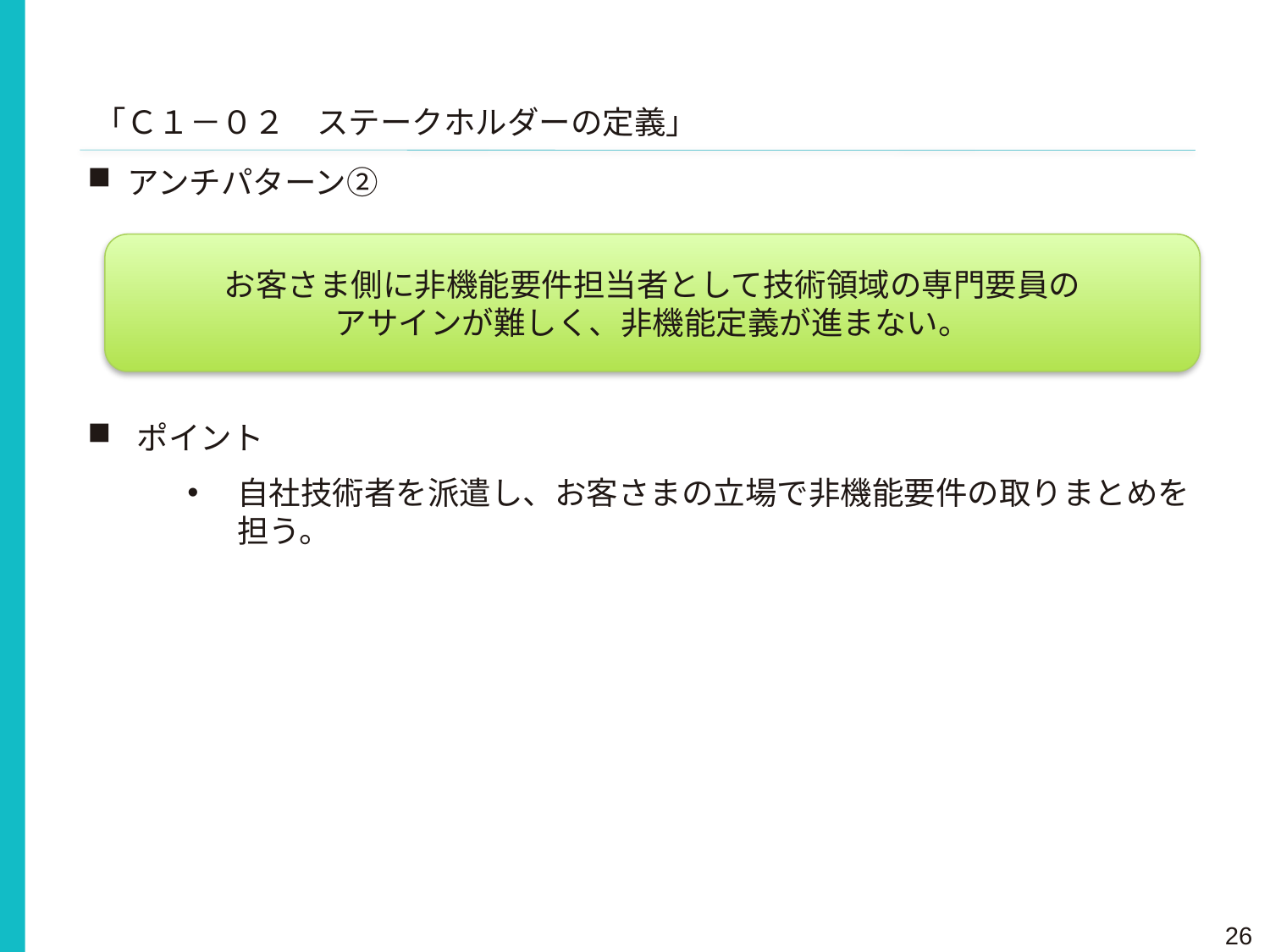

「Ｃ１－０２　ステークホルダーの定義」
アンチパターン②
お客さま側に非機能要件担当者として技術領域の専門要員の
アサインが難しく、非機能定義が進まない。
ポイント

自社技術者を派遣し、お客さまの立場で非機能要件の取りまとめを担う。

26